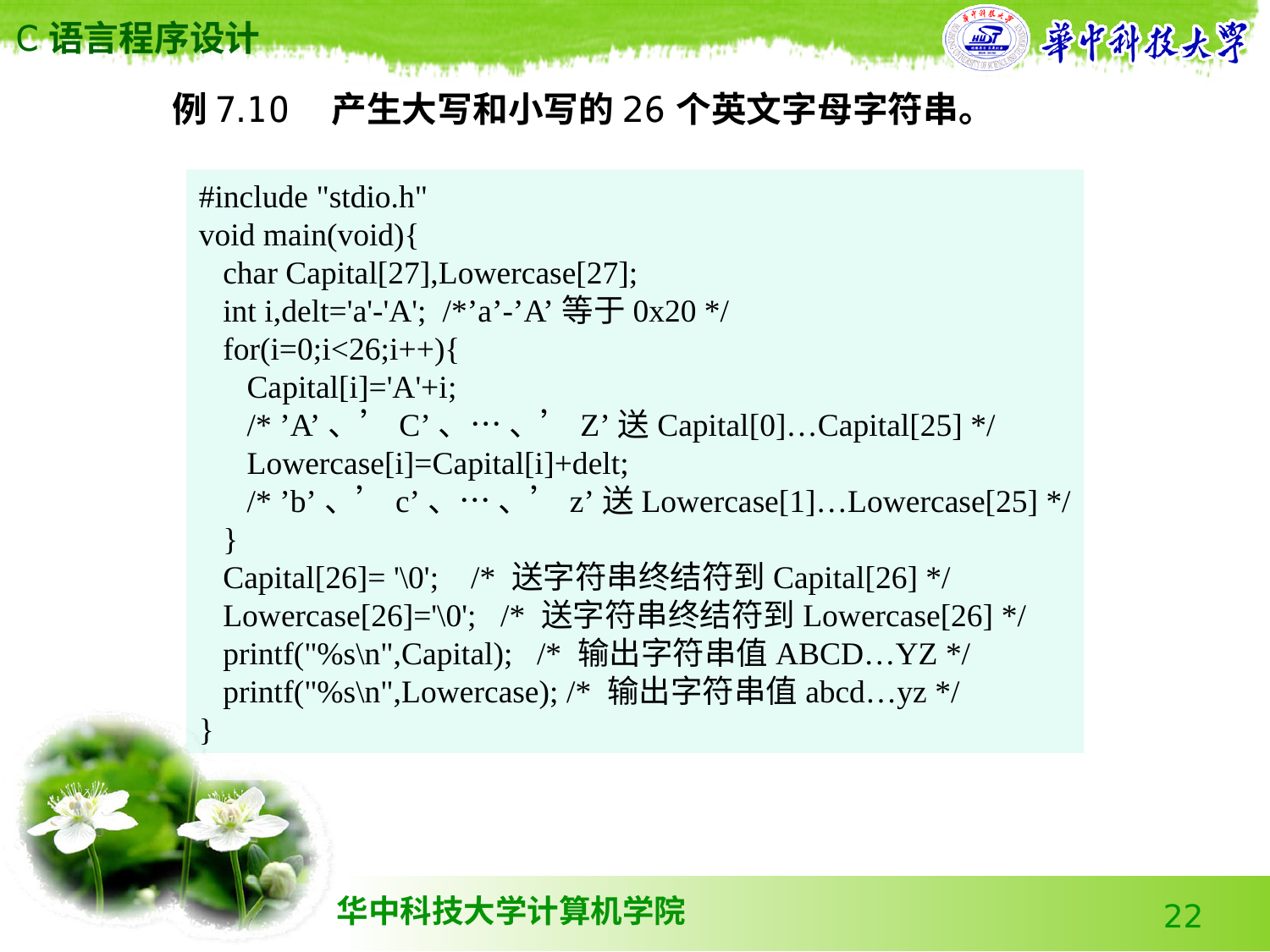

例7.10   产生大写和小写的26个英文字母字符串。
#include "stdio.h"
void main(void){
   char Capital[27],Lowercase[27];
   int i,delt='a'-'A';  /*’a’-’A’等于0x20 */
   for(i=0;i<26;i++){
      Capital[i]='A'+i;
      /* ’A’、’C’、… 、’Z’送Capital[0]…Capital[25] */
      Lowercase[i]=Capital[i]+delt;
      /* ’b’、’c’、… 、’z’送Lowercase[1]…Lowercase[25] */
   }
   Capital[26]= '\0';    /* 送字符串终结符到Capital[26] */
   Lowercase[26]='\0';   /* 送字符串终结符到Lowercase[26] */
   printf("%s\n",Capital);   /* 输出字符串值ABCD…YZ */
   printf("%s\n",Lowercase); /* 输出字符串值abcd…yz */
}

22